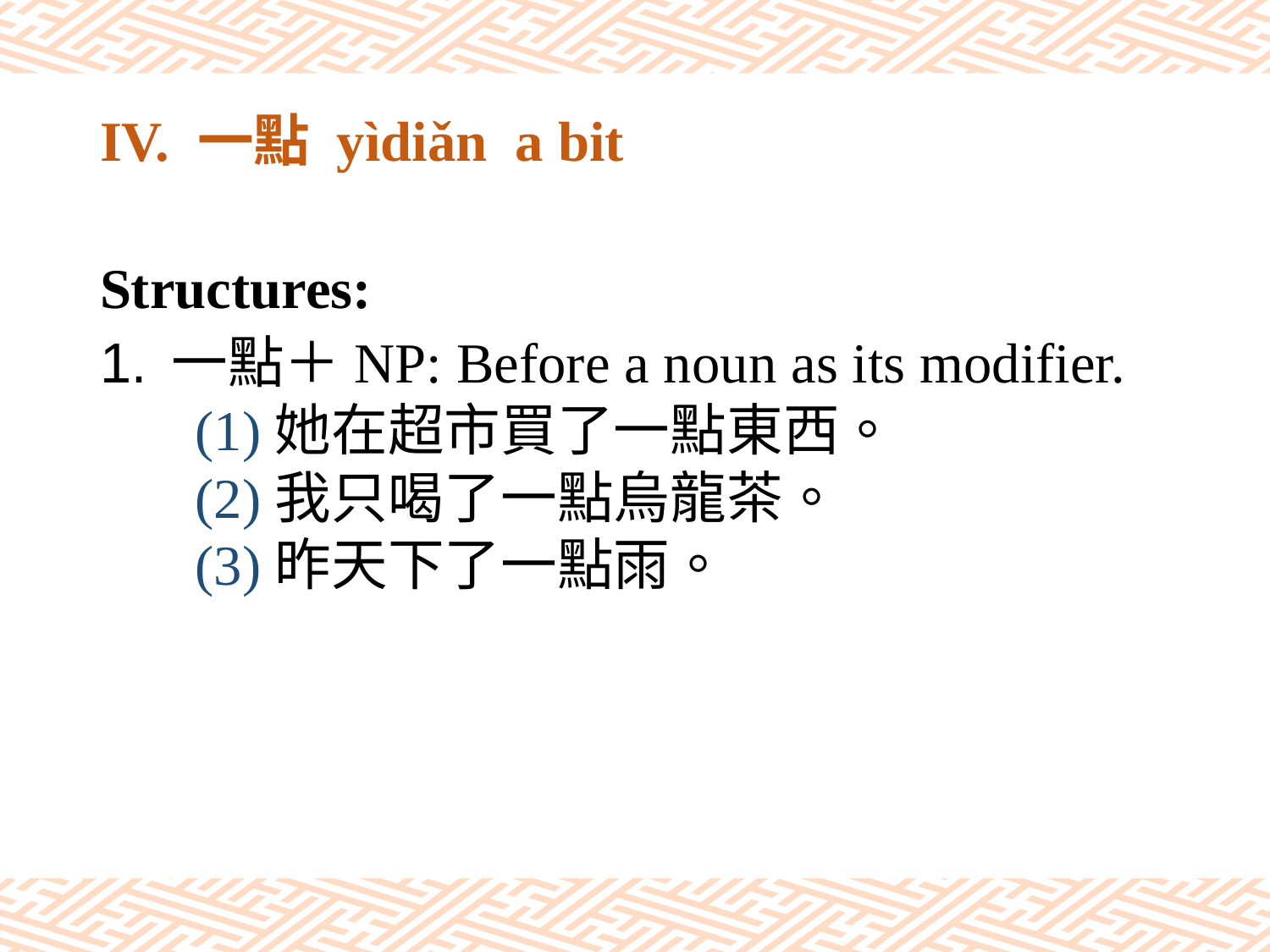

# IV. 一點 yìdiǎn  a bit
Structures:
一點＋NP: Before a noun as its modifier.
(1)她在超市買了一點東西。
(2)我只喝了一點烏龍茶。
(3)昨天下了一點雨。